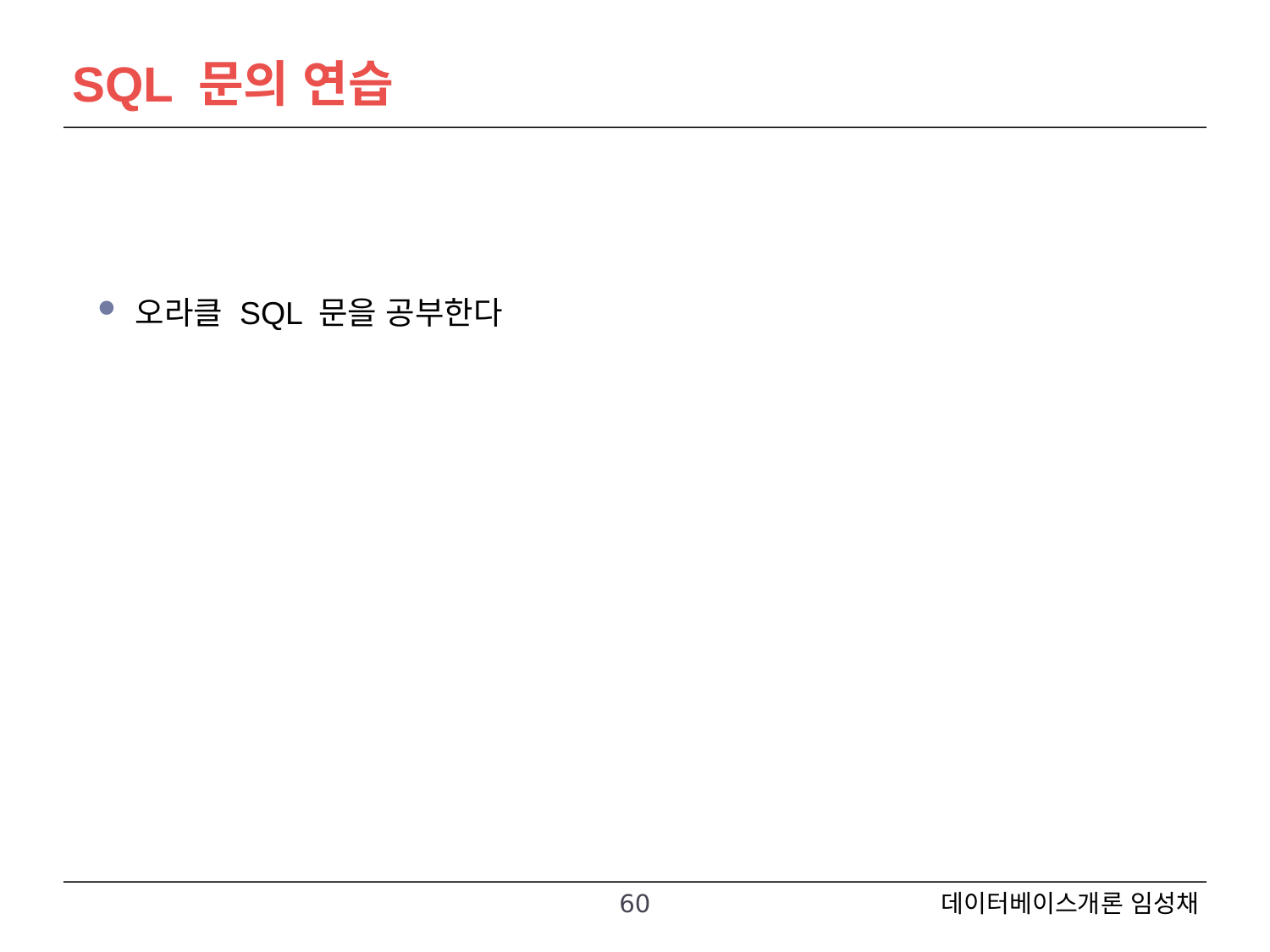

# SQL 문의 연습
오라클 SQL 문을 공부한다

60
데이터베이스개론 임성채